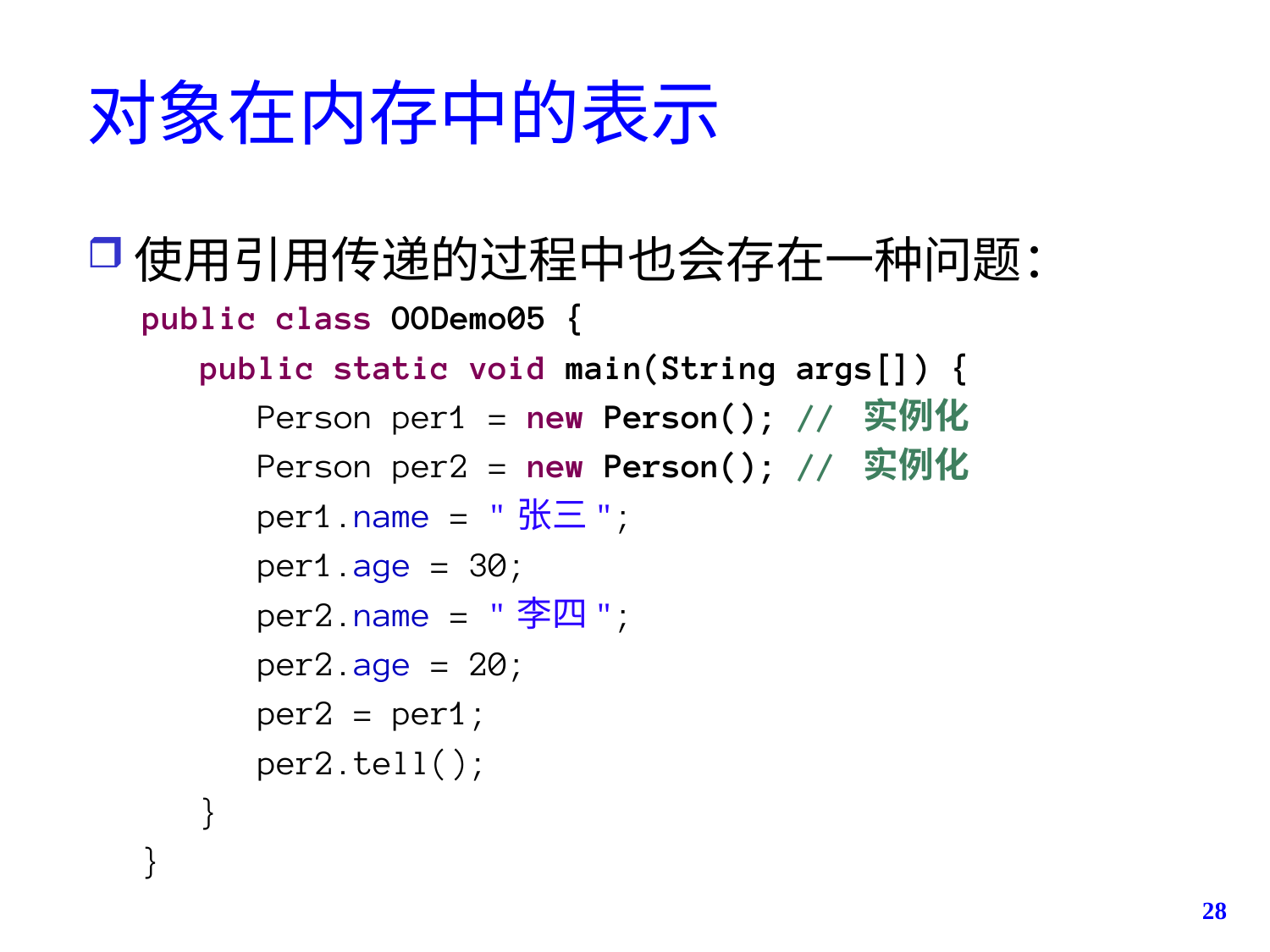

# 对象在内存中的表示
使用引用传递的过程中也会存在一种问题：
public class OODemo05 {
   public static void main(String args[]) {
      Person per1 = new Person(); // 实例化
      Person per2 = new Person(); // 实例化
      per1.name = "张三";
      per1.age = 30;
      per2.name = "李四";
      per2.age = 20;
      per2 = per1;
      per2.tell();
   }
}
28